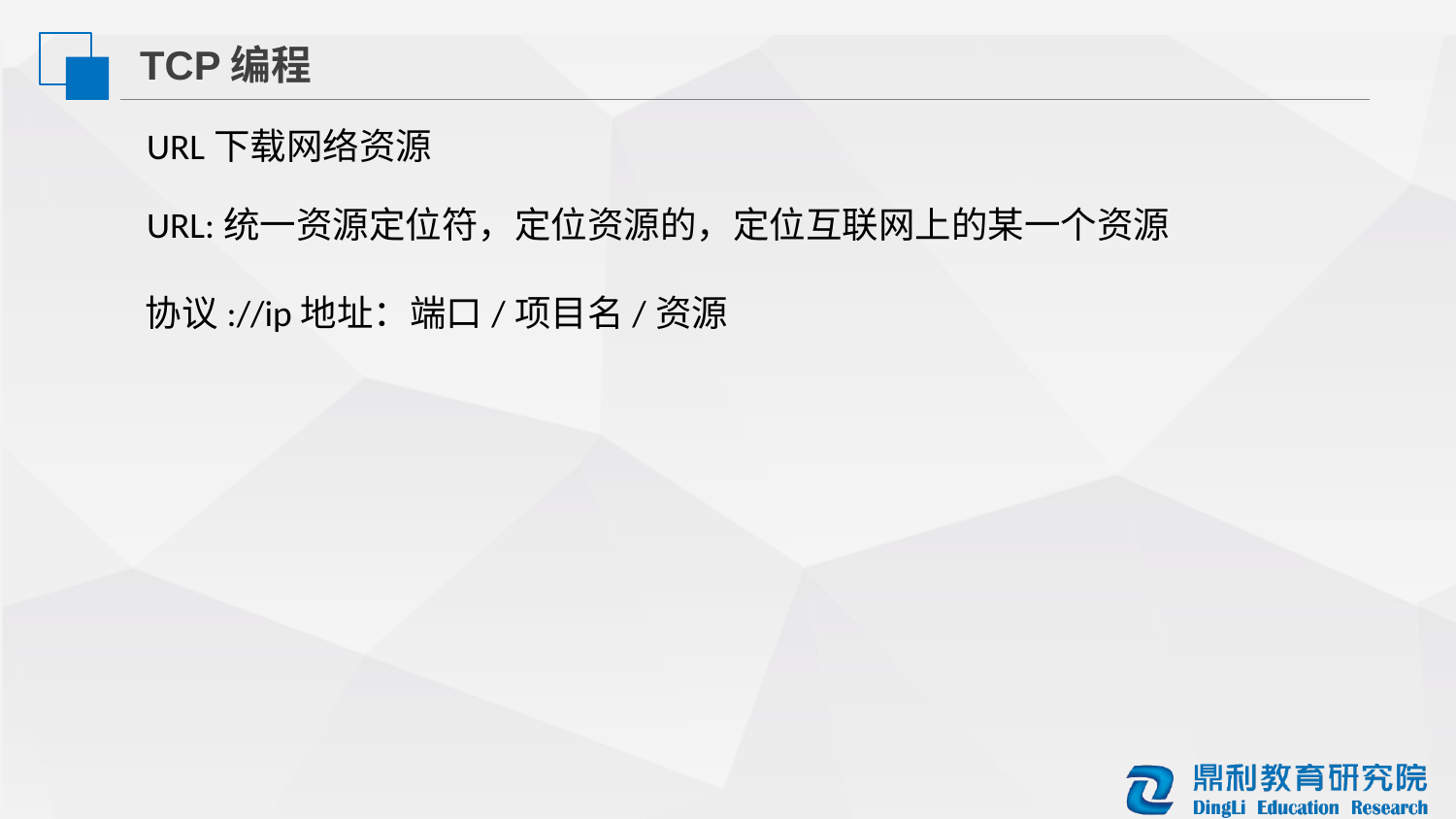

TCP编程
URL下载网络资源
URL:统一资源定位符，定位资源的，定位互联网上的某一个资源
协议://ip地址：端口/项目名/资源